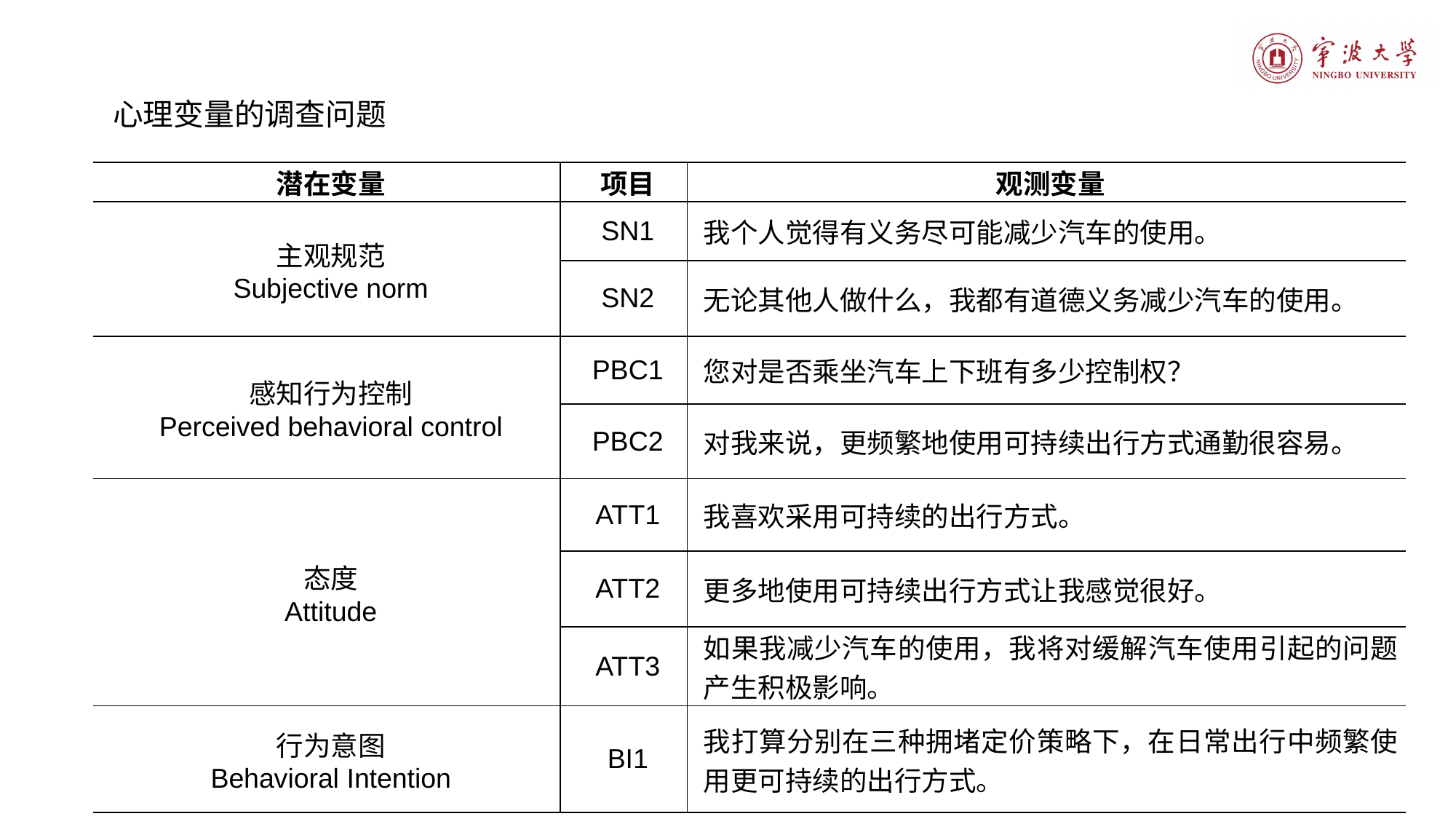

心理变量的调查问题
| 潜在变量 | 项目 | 观测变量 |
| --- | --- | --- |
| 主观规范 Subjective norm | SN1 | 我个人觉得有义务尽可能减少汽车的使用。 |
|  | SN2 | 无论其他人做什么，我都有道德义务减少汽车的使用。 |
| 感知行为控制 Perceived behavioral control | PBC1 | 您对是否乘坐汽车上下班有多少控制权？ |
|  | PBC2 | 对我来说，更频繁地使用可持续出行方式通勤很容易。 |
| 态度 Attitude | ATT1 | 我喜欢采用可持续的出行方式。 |
|  | ATT2 | 更多地使用可持续出行方式让我感觉很好。 |
|  | ATT3 | 如果我减少汽车的使用，我将对缓解汽车使用引起的问题产生积极影响。 |
| 行为意图 Behavioral Intention | BI1 | 我打算分别在三种拥堵定价策略下，在日常出行中频繁使用更可持续的出行方式。 |
题目：自动驾驶汽车和街道设计：使用虚拟现实实验探索中央分隔带在提高行人过街安全性方面的作用
期刊：Accident Analysis and Prevention